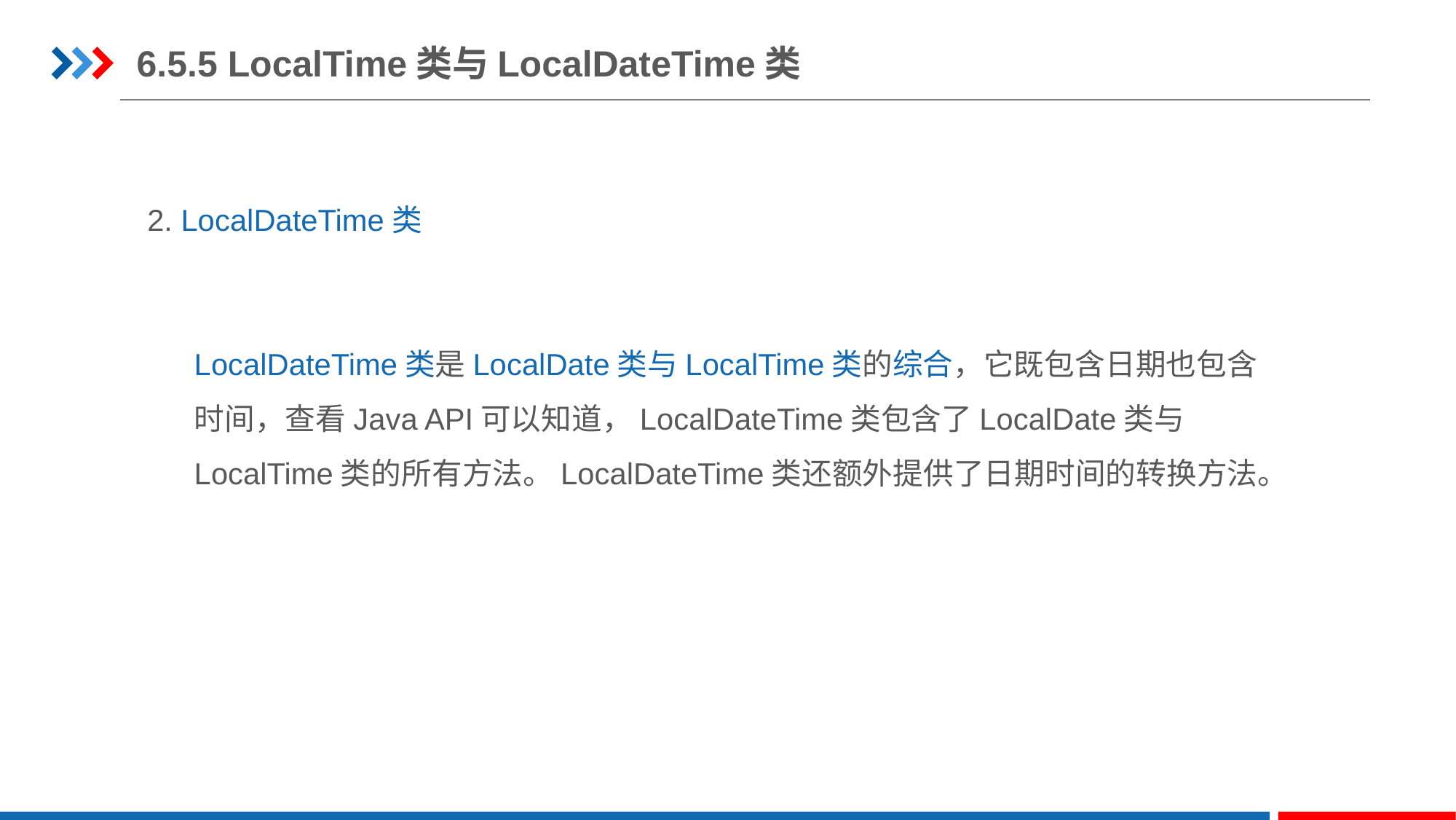

6.5.5 LocalTime类与LocalDateTime类
2. LocalDateTime类
LocalDateTime类是LocalDate类与LocalTime类的综合，它既包含日期也包含时间，查看Java API可以知道，LocalDateTime类包含了LocalDate类与LocalTime类的所有方法。LocalDateTime类还额外提供了日期时间的转换方法。